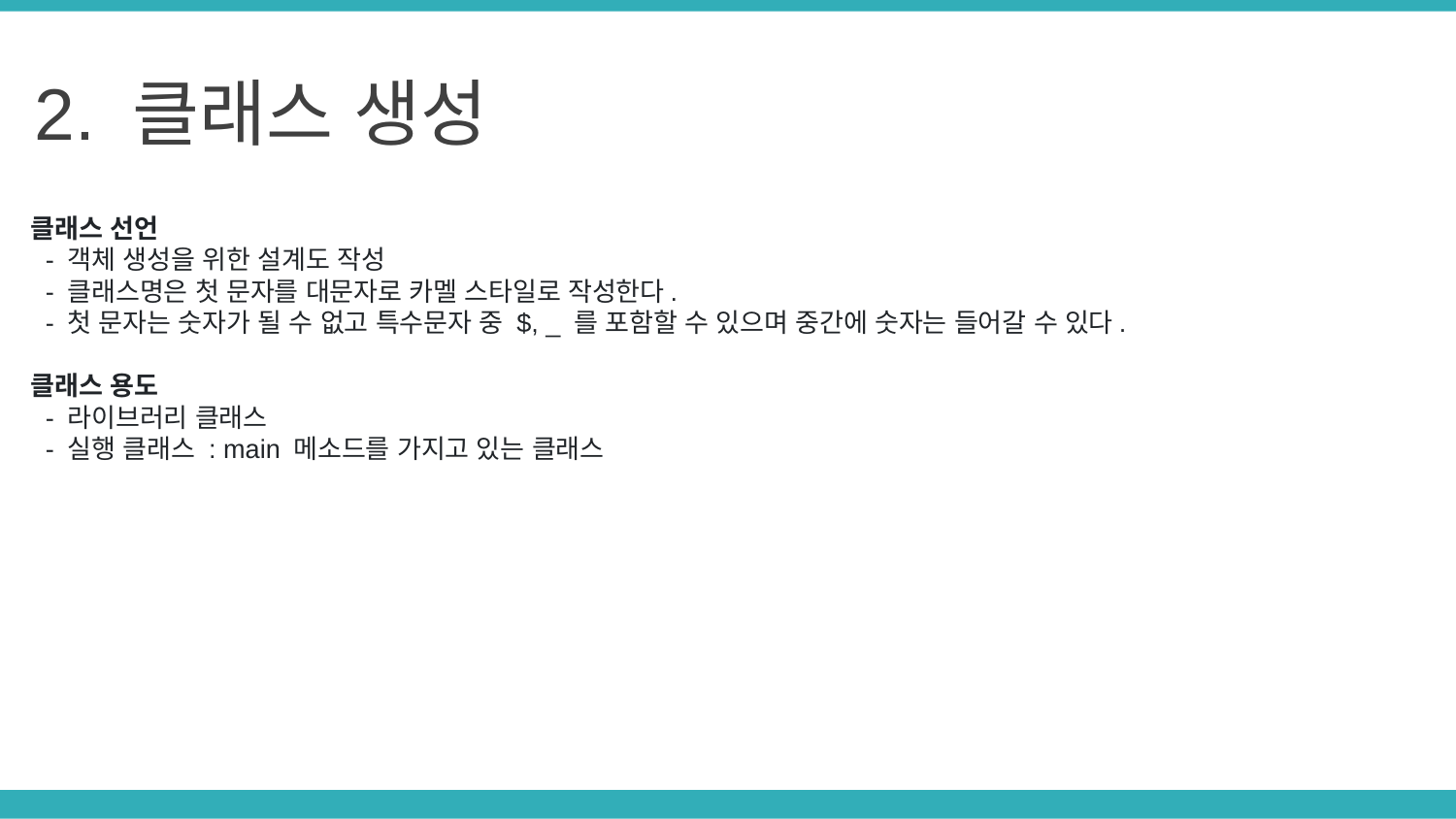

2. 클래스 생성
클래스 선언
  - 객체 생성을 위한 설계도 작성
  - 클래스명은 첫 문자를 대문자로 카멜 스타일로 작성한다.
  - 첫 문자는 숫자가 될 수 없고 특수문자 중 $, _ 를 포함할 수 있으며 중간에 숫자는 들어갈 수 있다.

클래스 용도
  - 라이브러리 클래스
  - 실행 클래스 : main 메소드를 가지고 있는 클래스